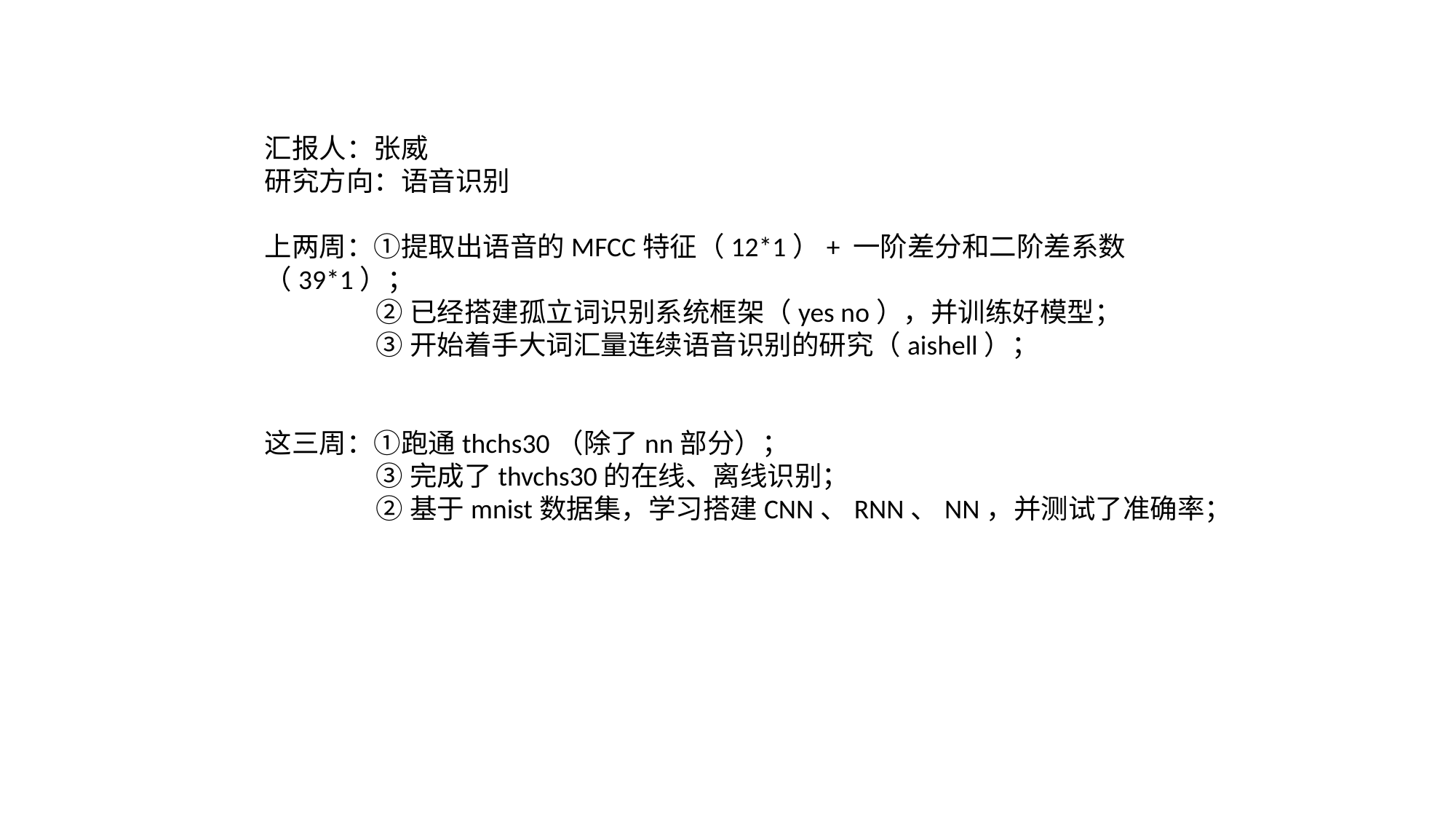

汇报人：张威
研究方向：语音识别

上两周：①提取出语音的MFCC特征（12*1）+ 一阶差分和二阶差系数（39*1）；
                  ②已经搭建孤立词识别系统框架（yes no），并训练好模型；
                  ③开始着手大词汇量连续语音识别的研究（aishell）；

这三周：①跑通thchs30（除了nn部分）；
                  ③完成了thvchs30的在线、离线识别；
                  ②基于mnist数据集，学习搭建CNN、RNN、NN，并测试了准确率；